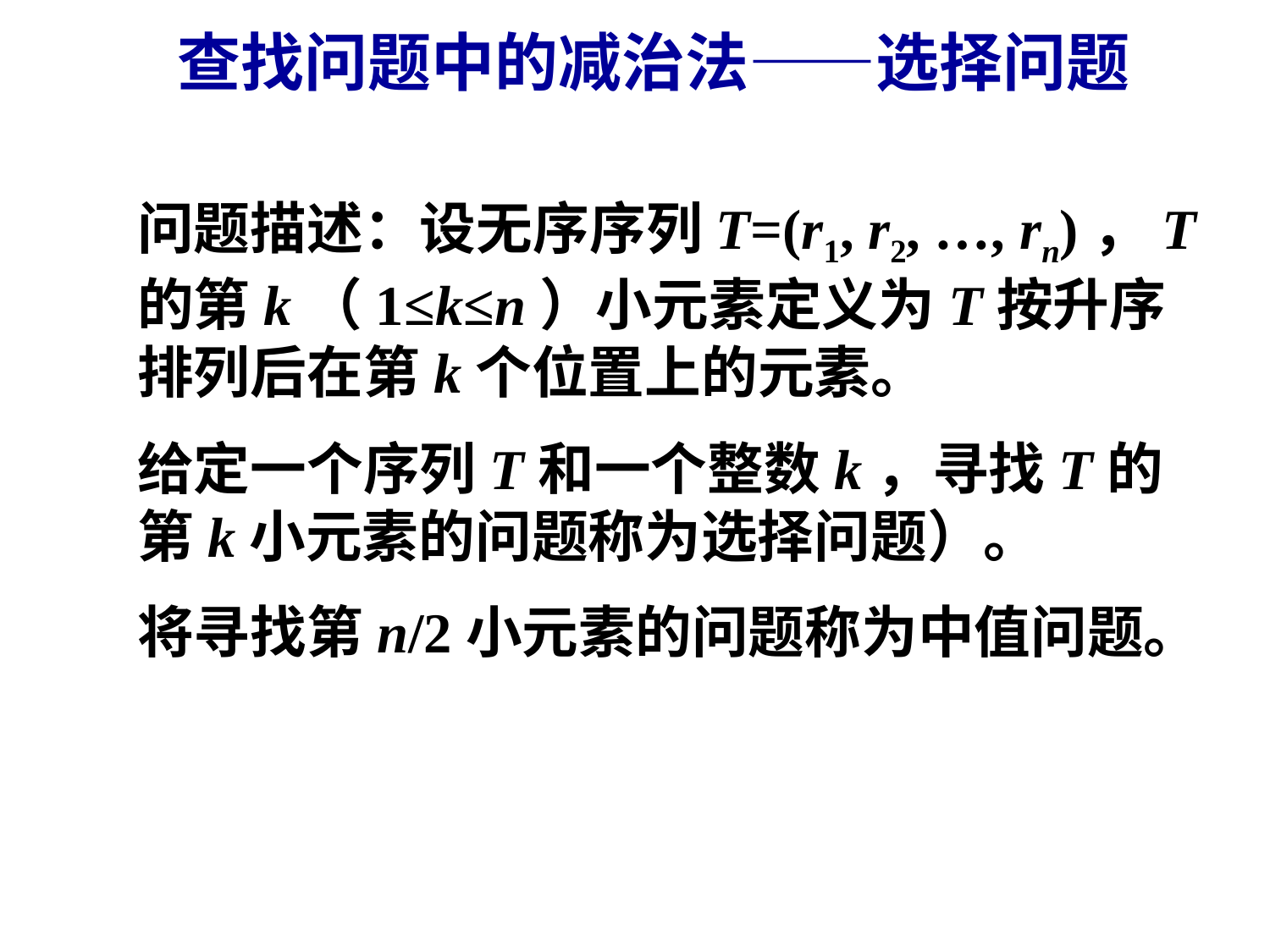

查找问题中的减治法——选择问题
问题描述：设无序序列T=(r1, r2, …, rn)，T的第k（1≤k≤n）小元素定义为T按升序排列后在第k个位置上的元素。
给定一个序列T和一个整数k，寻找T的第k小元素的问题称为选择问题）。
将寻找第n/2小元素的问题称为中值问题。